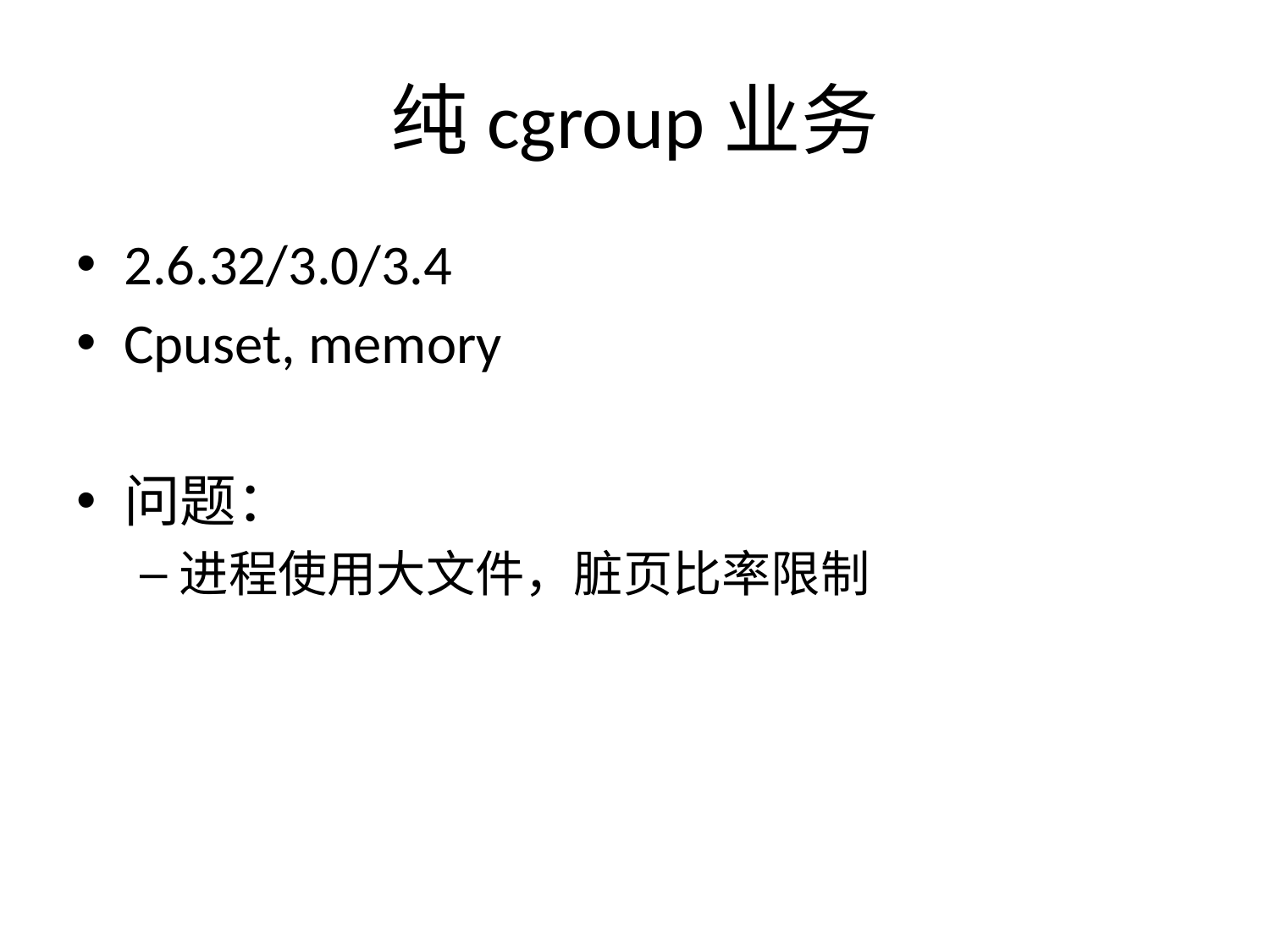

# 纯cgroup业务
2.6.32/3.0/3.4
Cpuset, memory

问题：
进程使用大文件，脏页比率限制